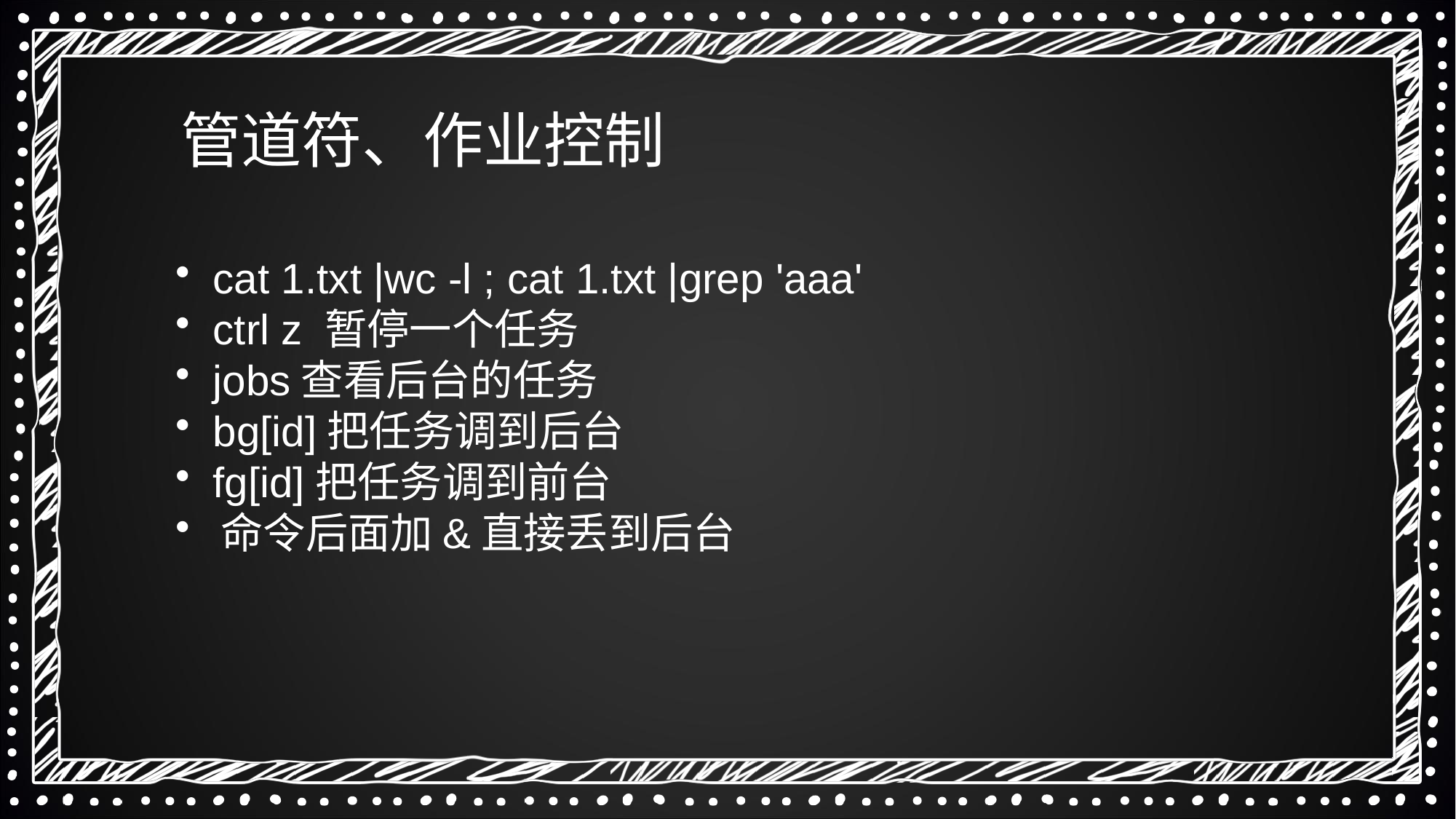

管道符、作业控制
 cat 1.txt |wc -l ; cat 1.txt |grep 'aaa'
 ctrl z 暂停一个任务
 jobs查看后台的任务
 bg[id]把任务调到后台
 fg[id]把任务调到前台
 命令后面加&直接丢到后台